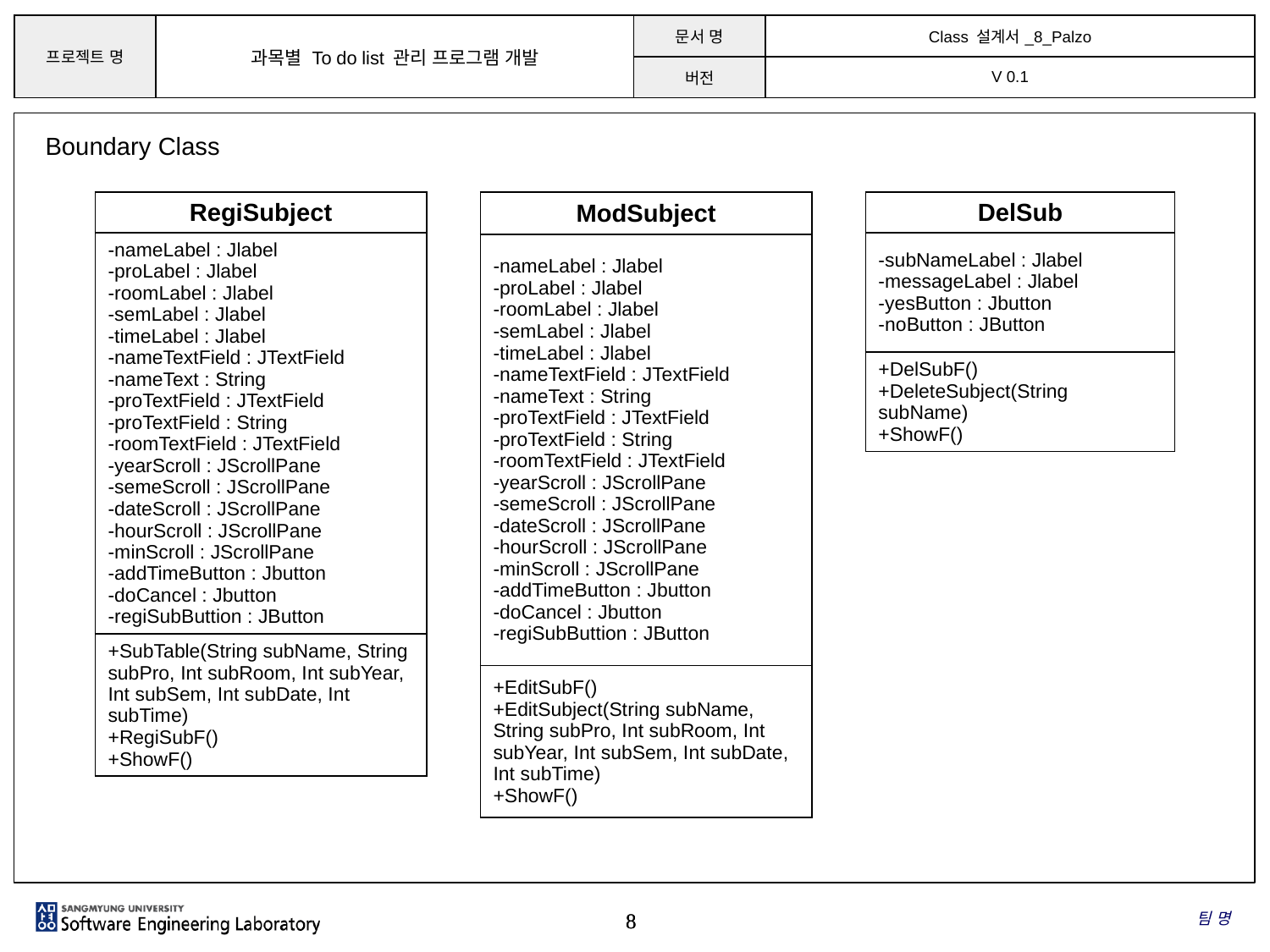

Boundary Class
| RegiSubject |
| --- |
| -nameLabel : Jlabel -proLabel : Jlabel -roomLabel : Jlabel -semLabel : Jlabel -timeLabel : Jlabel -nameTextField : JTextField -nameText : String -proTextField : JTextField -proTextField : String -roomTextField : JTextField -yearScroll : JScrollPane -semeScroll : JScrollPane -dateScroll : JScrollPane -hourScroll : JScrollPane -minScroll : JScrollPane -addTimeButton : Jbutton -doCancel : Jbutton -regiSubButtion : JButton |
| +SubTable(String subName, String subPro, Int subRoom, Int subYear, Int subSem, Int subDate, Int subTime) +RegiSubF() +ShowF() |
| ModSubject |
| --- |
| -nameLabel : Jlabel -proLabel : Jlabel -roomLabel : Jlabel -semLabel : Jlabel -timeLabel : Jlabel -nameTextField : JTextField -nameText : String -proTextField : JTextField -proTextField : String -roomTextField : JTextField -yearScroll : JScrollPane -semeScroll : JScrollPane -dateScroll : JScrollPane -hourScroll : JScrollPane -minScroll : JScrollPane -addTimeButton : Jbutton -doCancel : Jbutton -regiSubButtion : JButton |
| +EditSubF() +EditSubject(String subName, String subPro, Int subRoom, Int subYear, Int subSem, Int subDate, Int subTime) +ShowF() |
| DelSub |
| --- |
| -subNameLabel : Jlabel -messageLabel : Jlabel -yesButton : Jbutton -noButton : JButton |
| +DelSubF() +DeleteSubject(String subName) +ShowF() |
팀 명